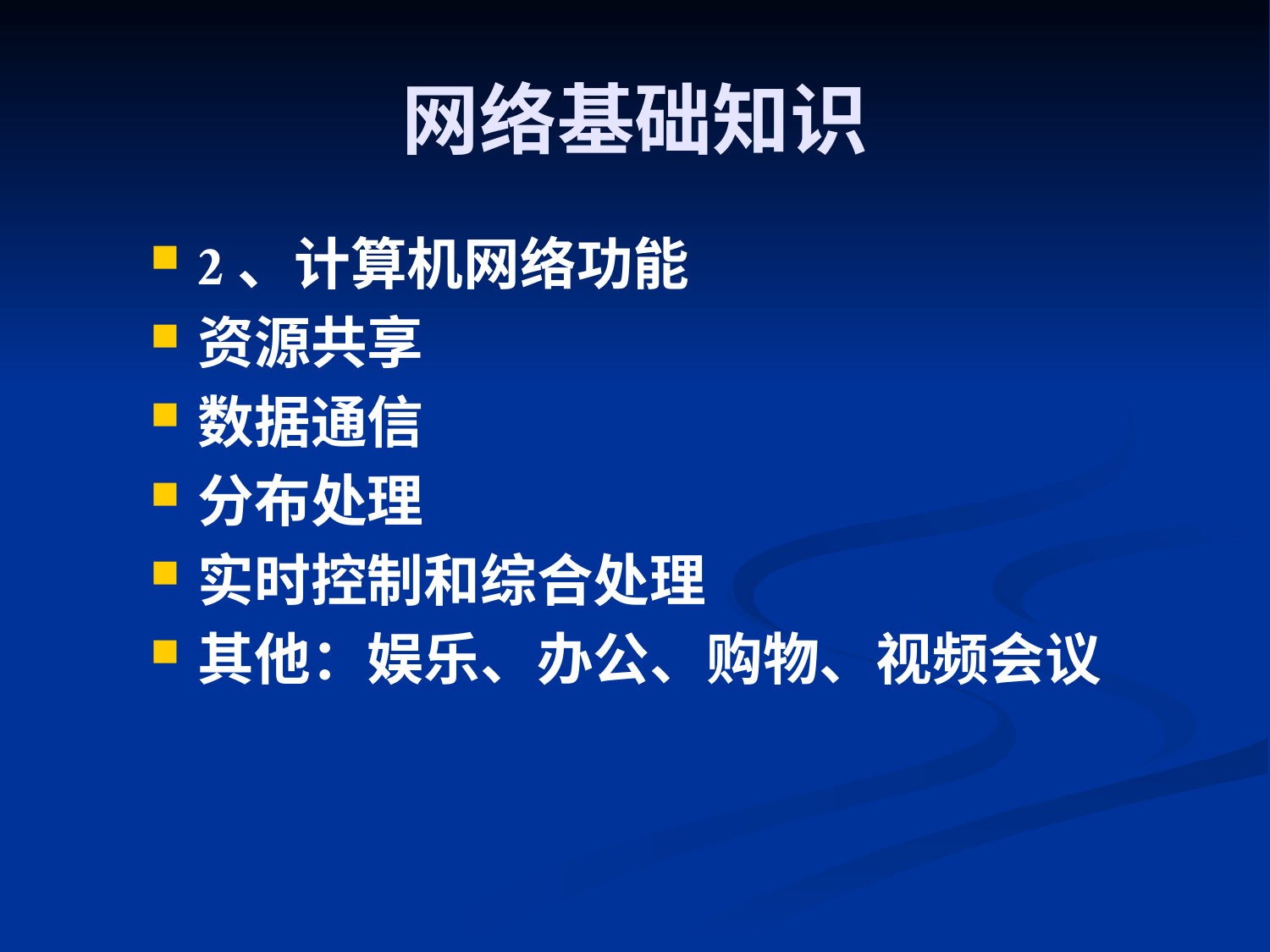

# 网络基础知识
2、计算机网络功能
资源共享
数据通信
分布处理
实时控制和综合处理
其他：娱乐、办公、购物、视频会议